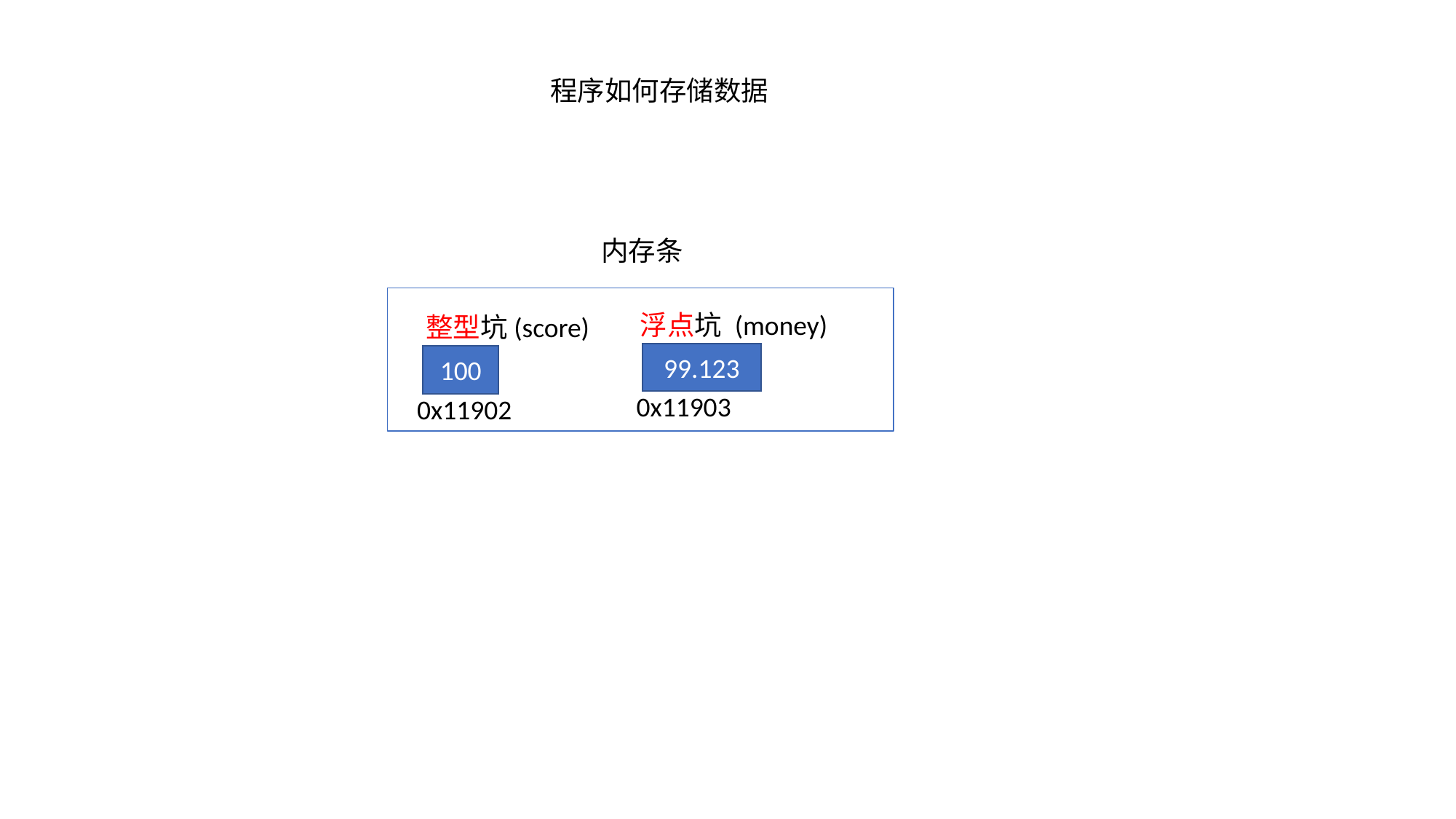

程序如何存储数据
内存条

浮点坑 (money)
整型坑(score)
99.123
100
0x11903
0x11902